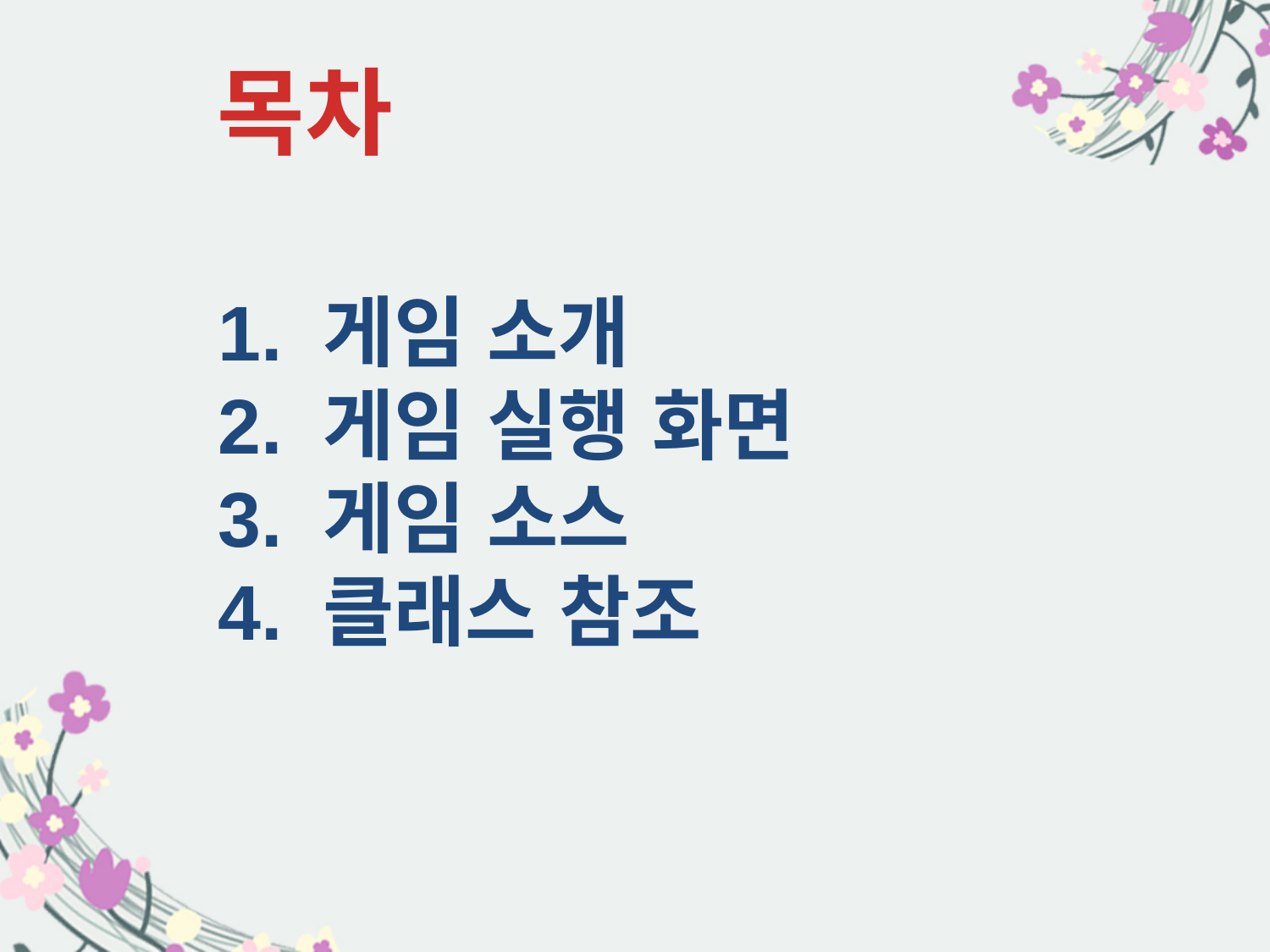

목차
1. 게임 소개
2. 게임 실행 화면
3. 게임 소스
4. 클래스 참조